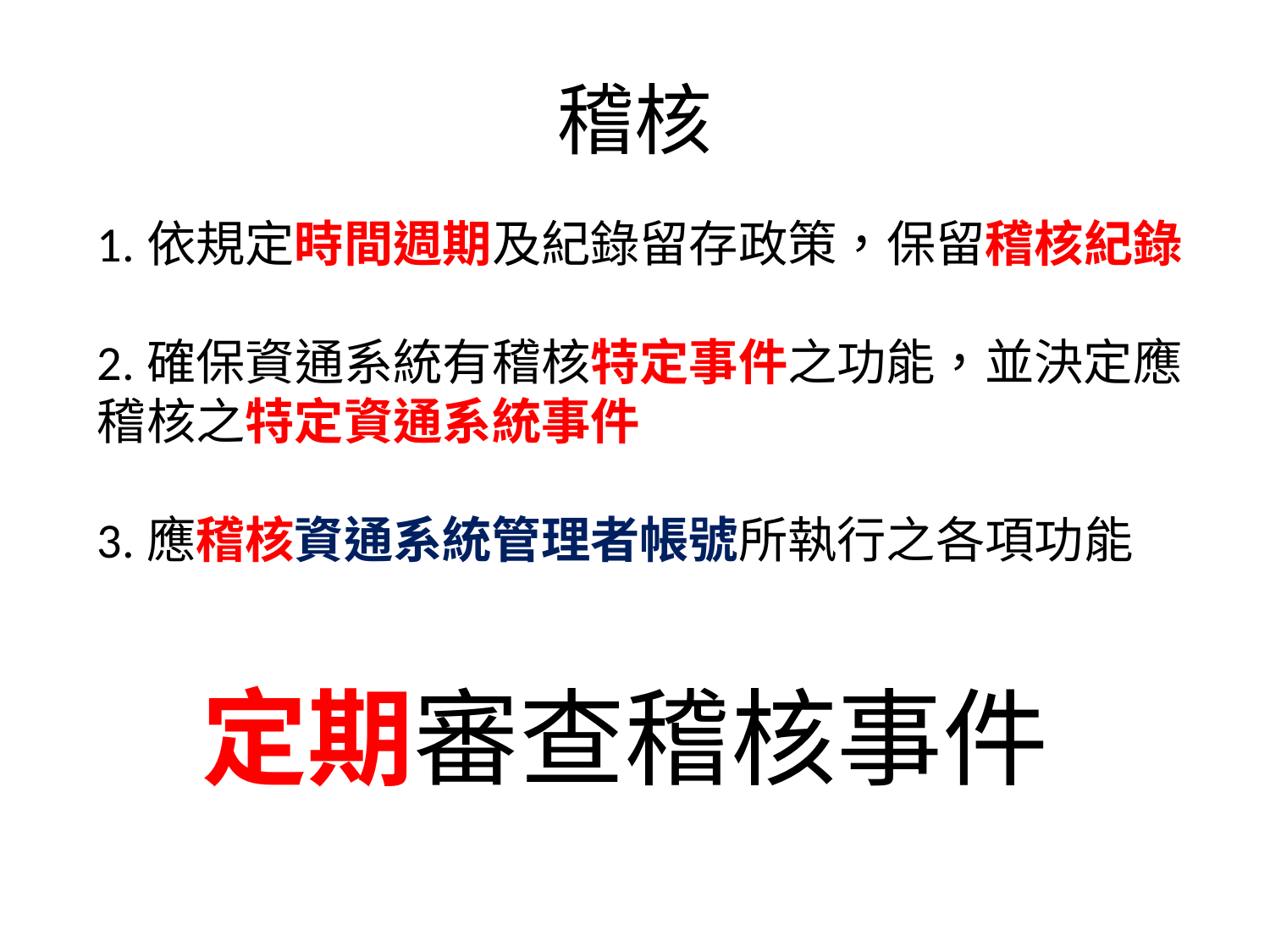

# 稽核
1.依規定時間週期及紀錄留存政策，保留稽核紀錄

2.確保資通系統有稽核特定事件之功能，並決定應稽核之特定資通系統事件

3.應稽核資通系統管理者帳號所執行之各項功能
定期審查稽核事件